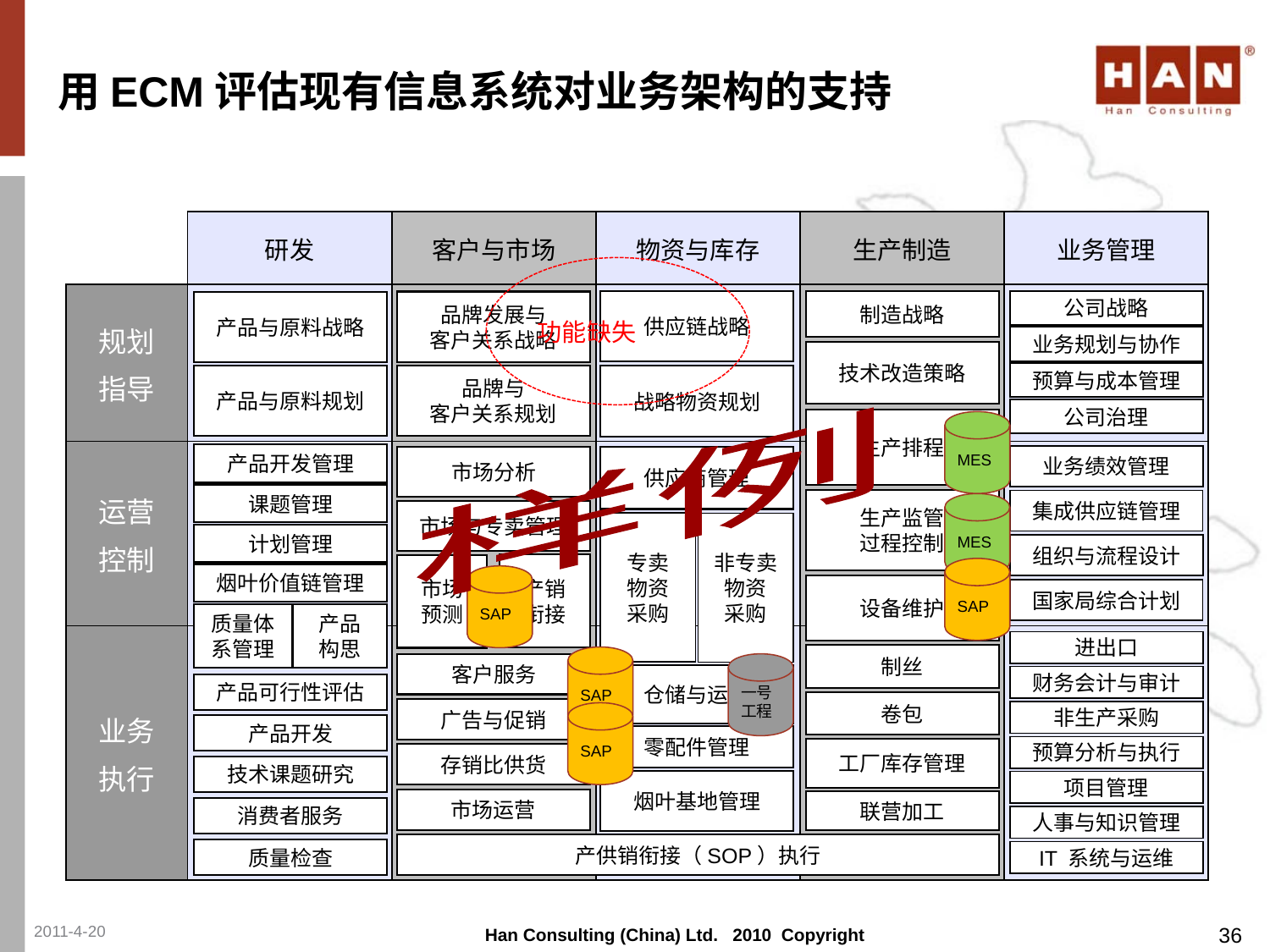

# 用ECM评估现有信息系统对业务架构的支持
|  | 研发 | 客户与市场 | 物资与库存 | 生产制造 | 业务管理 |
| --- | --- | --- | --- | --- | --- |
| 规划 指导 |  |  |  |  |  |
| 运营 控制 |  |  |  |  |  |
| 业务 执行 |  |  |  |  |  |
功能缺失
供应链战略
公司战略
制造战略
品牌发展与
客户关系战略
产品与原料战略
业务规划与协作
技术改造策略
预算与成本管理
品牌与
客户关系规划
产品与原料规划
战略物资规划
公司治理
样例
生产排程
MES
产品开发管理
业务绩效管理
市场分析
供应商管理
课题管理
生产监管
过程控制
集成供应链管理
MES
市场与专卖管理
专卖
物资
采购
非专卖物资
采购
计划管理
组织与流程设计
产销
衔接
市场
预测
SAP
烟叶价值链管理
SAP
设备维护
国家局综合计划
质量体系管理
产品
构思
进出口
制丝
SAP
客户服务
一号工程
仓储与运输
财务会计与审计
产品可行性评估
卷包
广告与促销
非生产采购
SAP
产品开发
零配件管理
预算分析与执行
工厂库存管理
存销比供货
技术课题研究
烟叶基地管理
项目管理
市场运营
联营加工
消费者服务
人事与知识管理
产供销衔接（SOP）执行
质量检查
IT 系统与运维
36